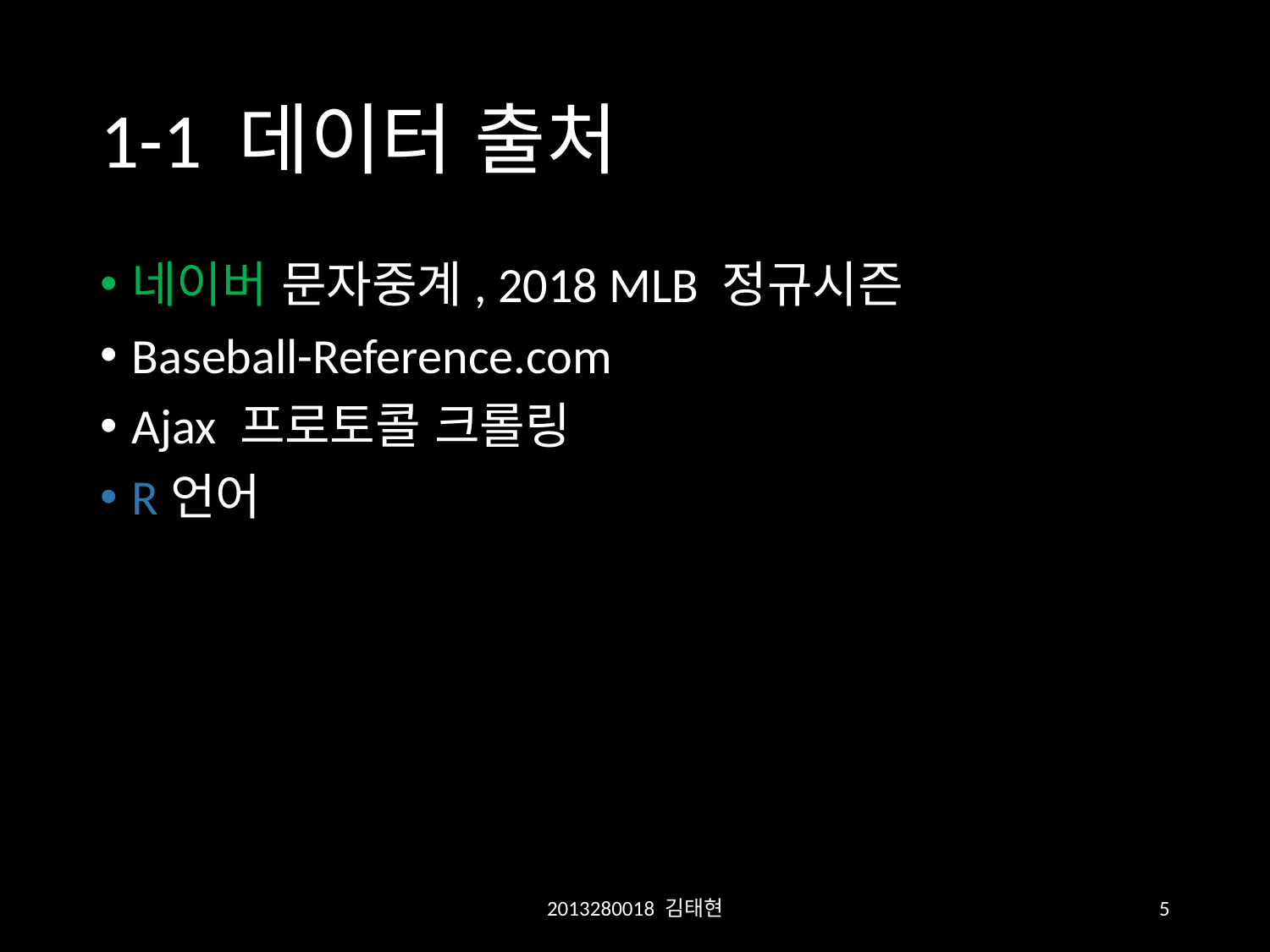

# 1-1 데이터 출처
네이버 문자중계, 2018 MLB 정규시즌
Baseball-Reference.com
Ajax 프로토콜 크롤링
R언어

2013280018 김태현
5